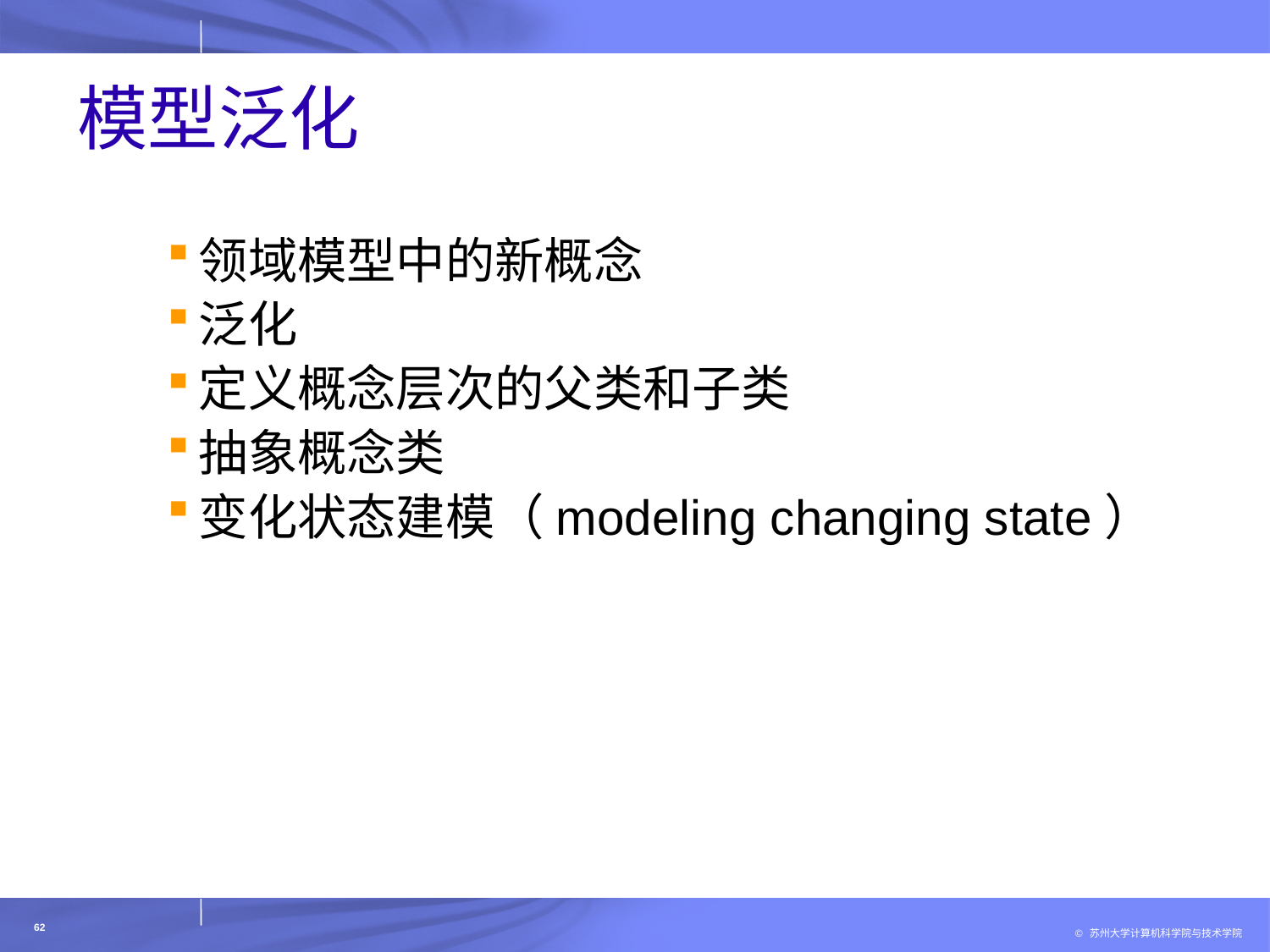

# 模型泛化
领域模型中的新概念
泛化
定义概念层次的父类和子类
抽象概念类
变化状态建模（modeling changing state）
62